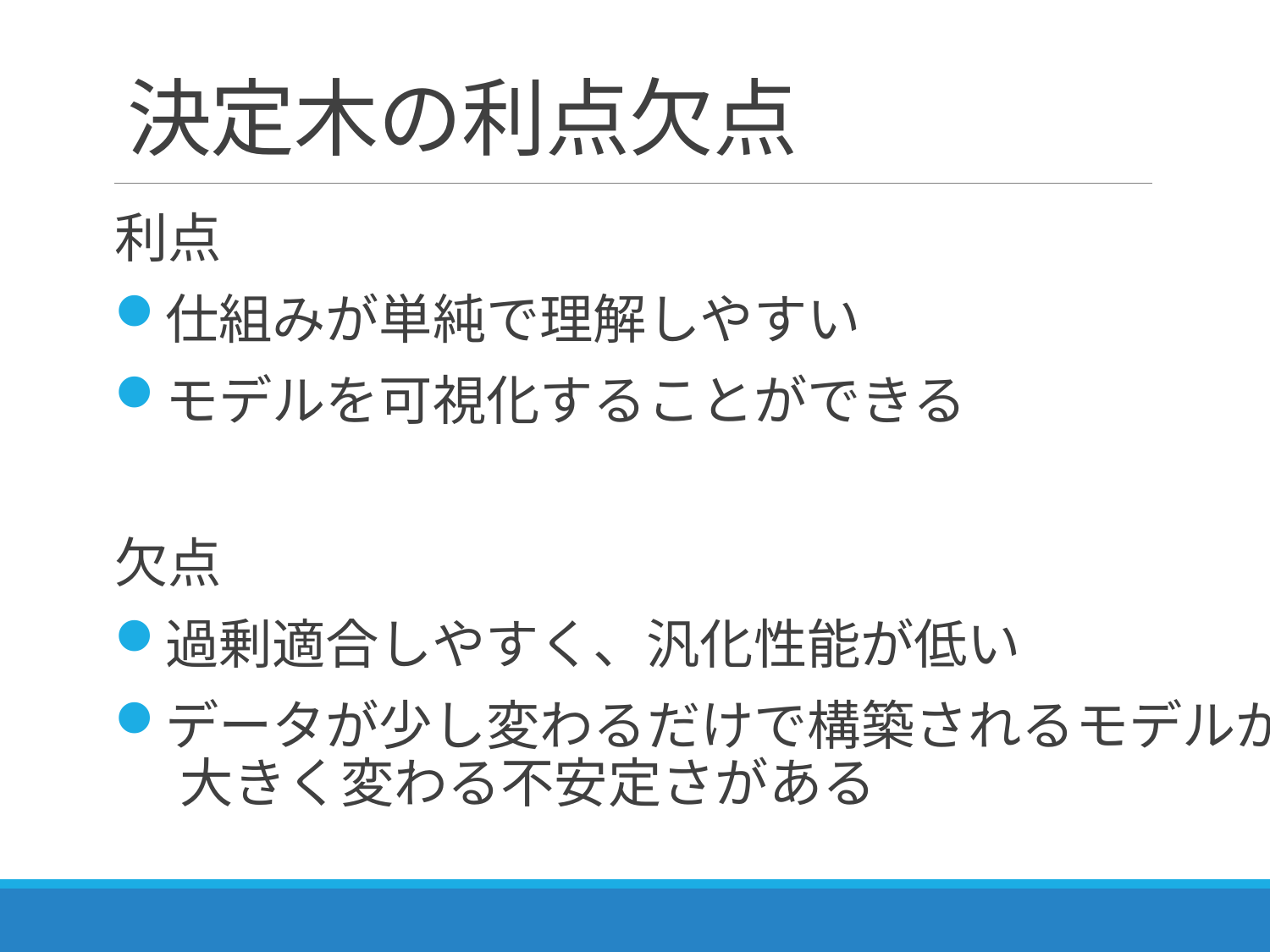

# 決定木の利点欠点
利点
仕組みが単純で理解しやすい
モデルを可視化することができる

欠点
過剰適合しやすく、汎化性能が低い
データが少し変わるだけで構築されるモデルが　大きく変わる不安定さがある